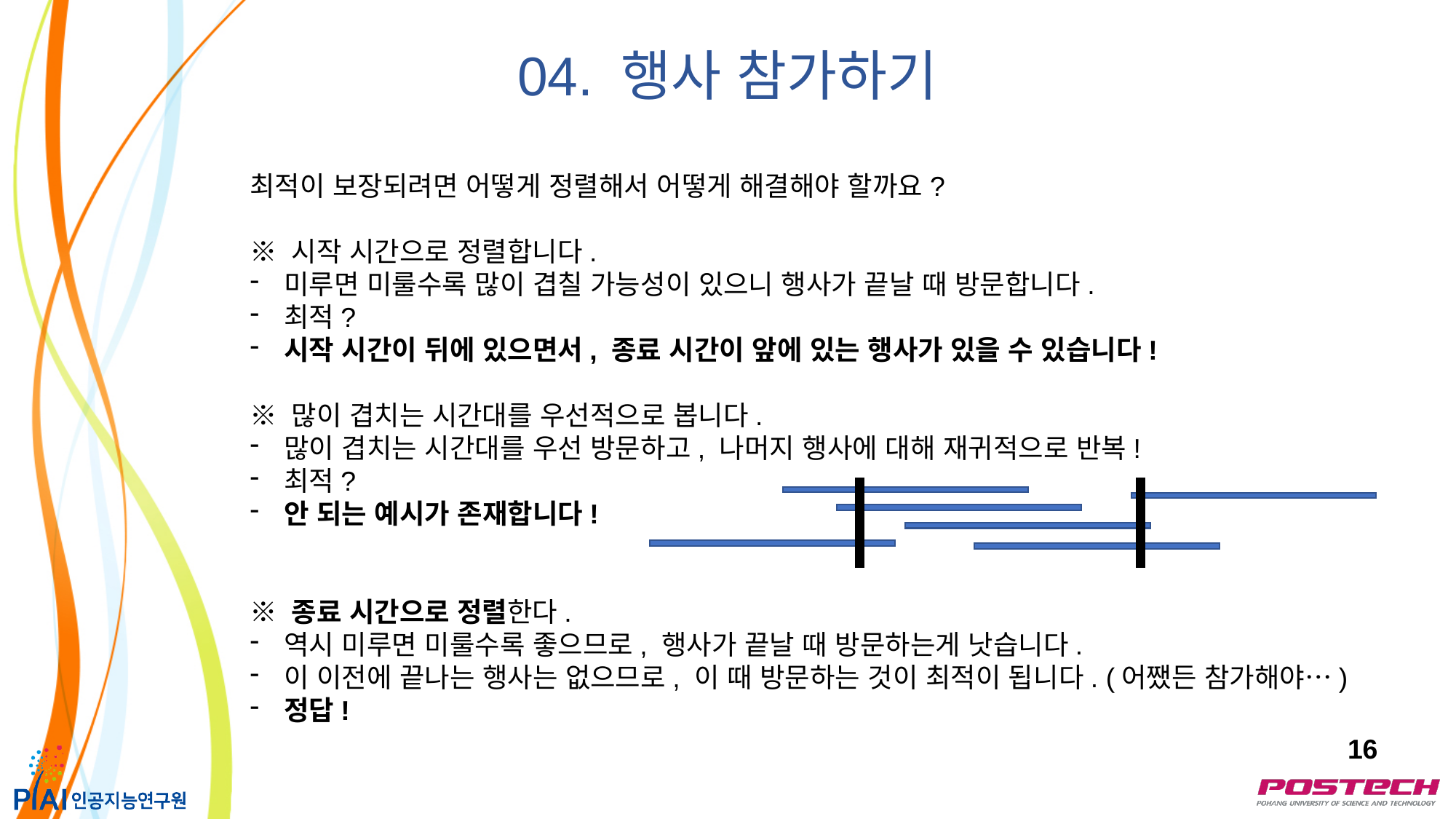

04. 행사 참가하기
최적이 보장되려면 어떻게 정렬해서 어떻게 해결해야 할까요?

※ 시작 시간으로 정렬합니다.
미루면 미룰수록 많이 겹칠 가능성이 있으니 행사가 끝날 때 방문합니다.
최적?
시작 시간이 뒤에 있으면서, 종료 시간이 앞에 있는 행사가 있을 수 있습니다!

※ 많이 겹치는 시간대를 우선적으로 봅니다.
많이 겹치는 시간대를 우선 방문하고, 나머지 행사에 대해 재귀적으로 반복!
최적?
안 되는 예시가 존재합니다!

※ 종료 시간으로 정렬한다.
역시 미루면 미룰수록 좋으므로, 행사가 끝날 때 방문하는게 낫습니다.
이 이전에 끝나는 행사는 없으므로, 이 때 방문하는 것이 최적이 됩니다. (어쨌든 참가해야…)
정답!